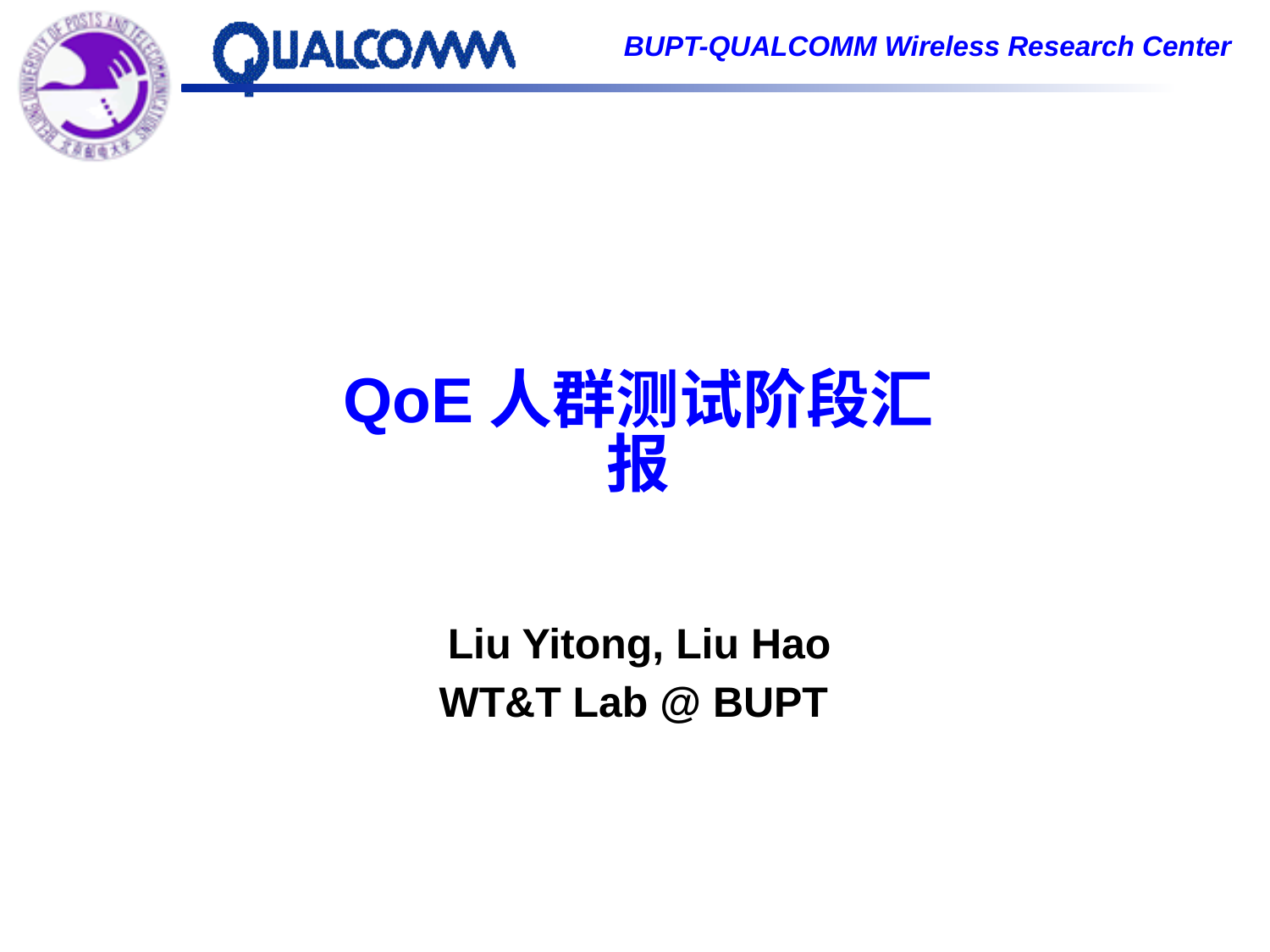

# QoE人群测试阶段汇报
Liu Yitong, Liu Hao
WT&T Lab @ BUPT